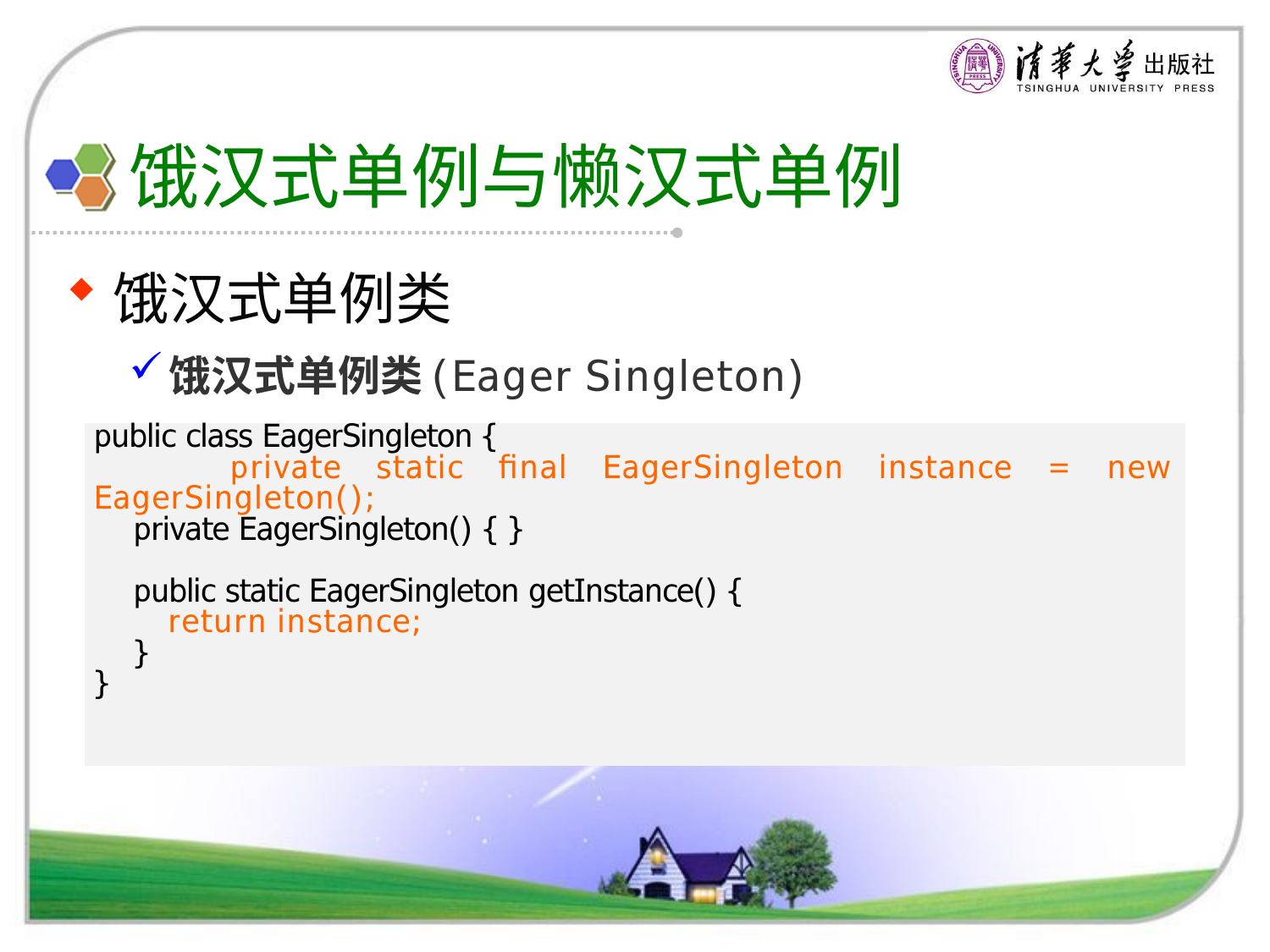

# 饿汉式单例与懒汉式单例
饿汉式单例类
饿汉式单例类(Eager Singleton)

| public class EagerSingleton { private static final EagerSingleton instance = new EagerSingleton(); private EagerSingleton() { }   public static EagerSingleton getInstance() { return instance; } } |
| --- |